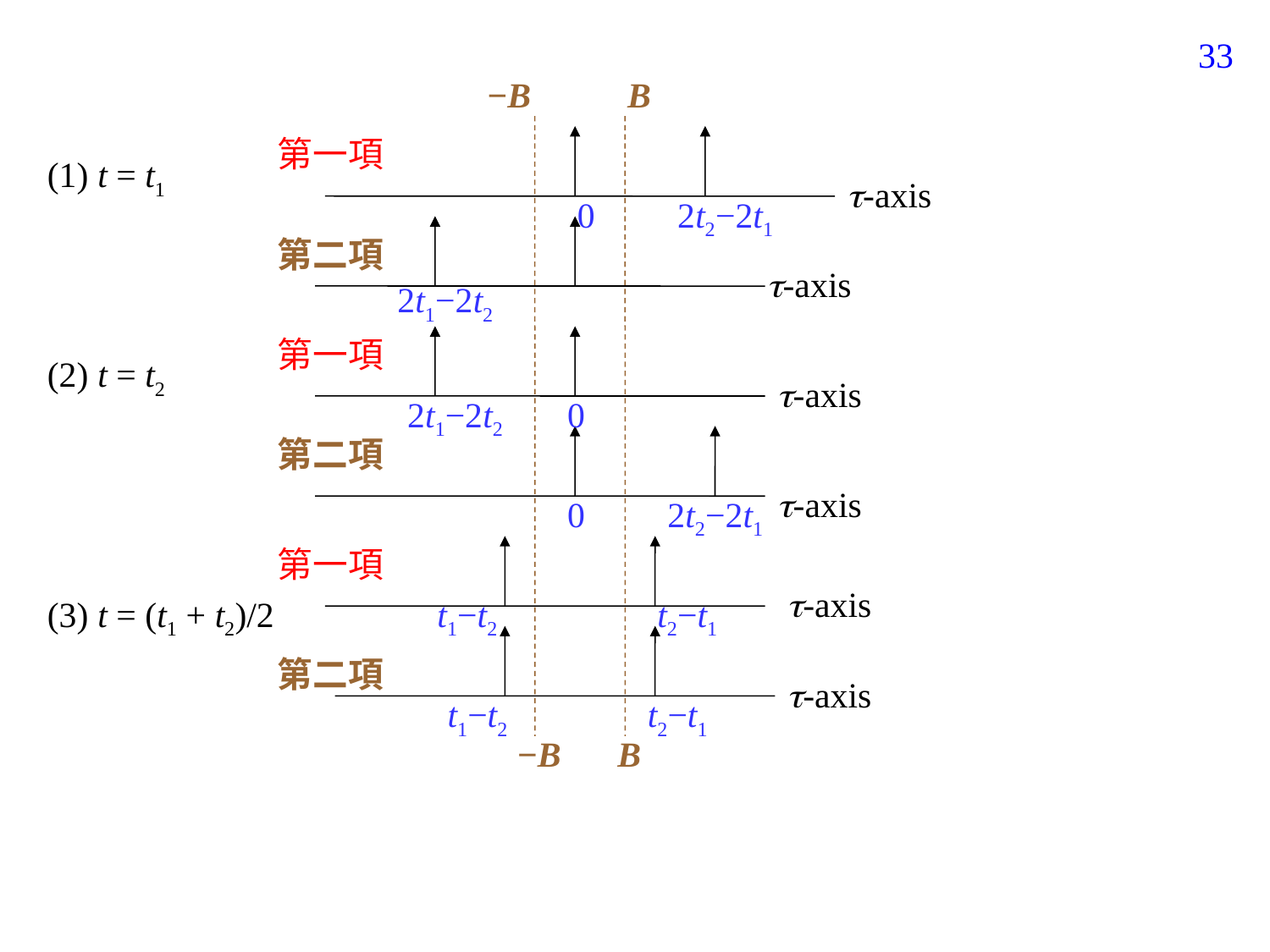

33
−B
B

第一項

(1) t = t1
τ-axis
0
2t2−2t1

第二項
τ-axis
2t1−2t2

第一項

(2) t = t2
τ-axis
2t1−2t2
0

第二項

τ-axis
0
2t2−2t1

第一項

τ-axis
(3) t = (t1 + t2)/2
t1−t2
t2−t1

第二項
τ-axis
t1−t2
t2−t1

−B
B